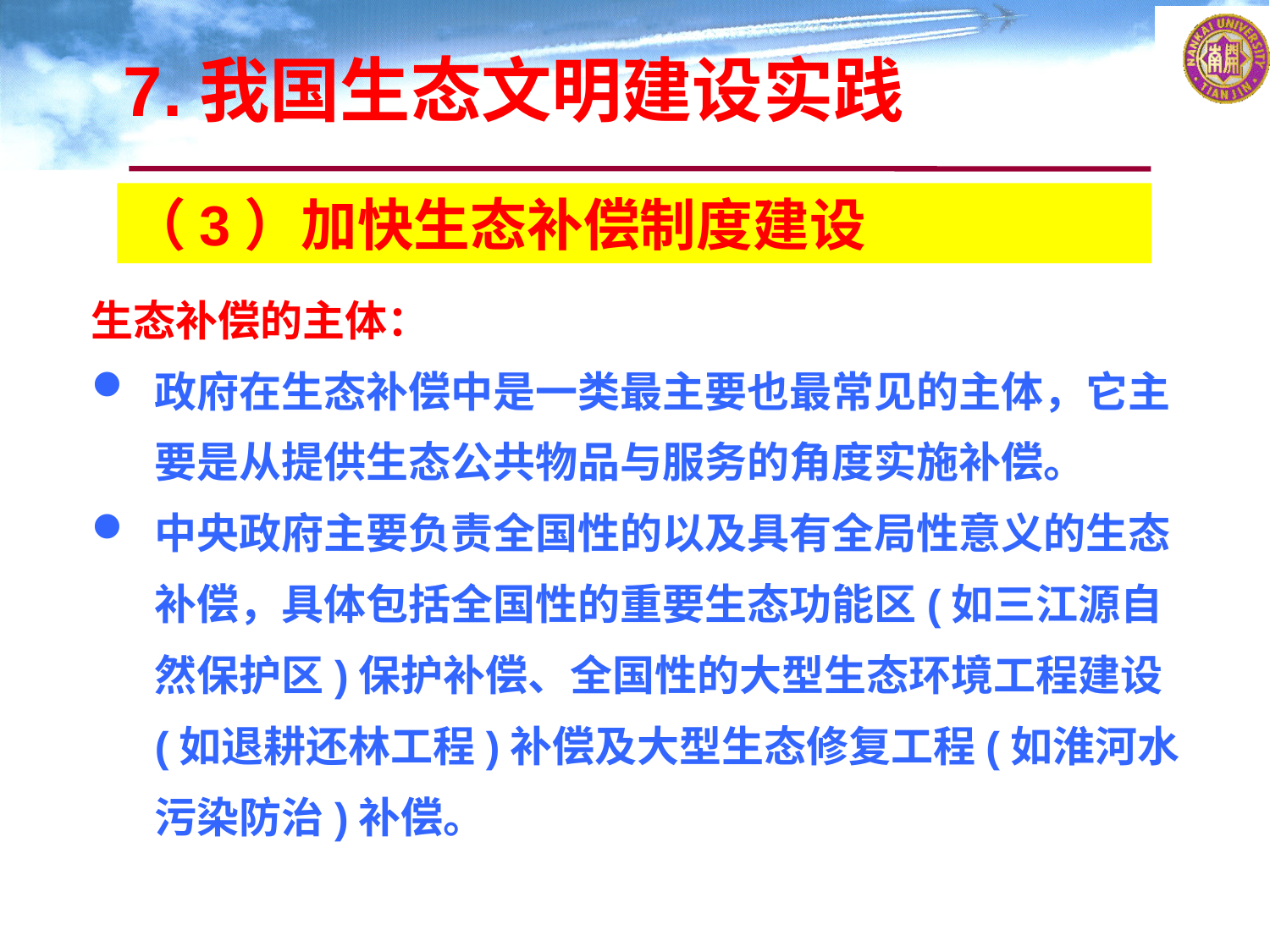

7.我国生态文明建设实践

（3）加快生态补偿制度建设
生态补偿的主体：
政府在生态补偿中是一类最主要也最常见的主体，它主要是从提供生态公共物品与服务的角度实施补偿。
中央政府主要负责全国性的以及具有全局性意义的生态补偿，具体包括全国性的重要生态功能区(如三江源自然保护区)保护补偿、全国性的大型生态环境工程建设(如退耕还林工程)补偿及大型生态修复工程(如淮河水污染防治)补偿。